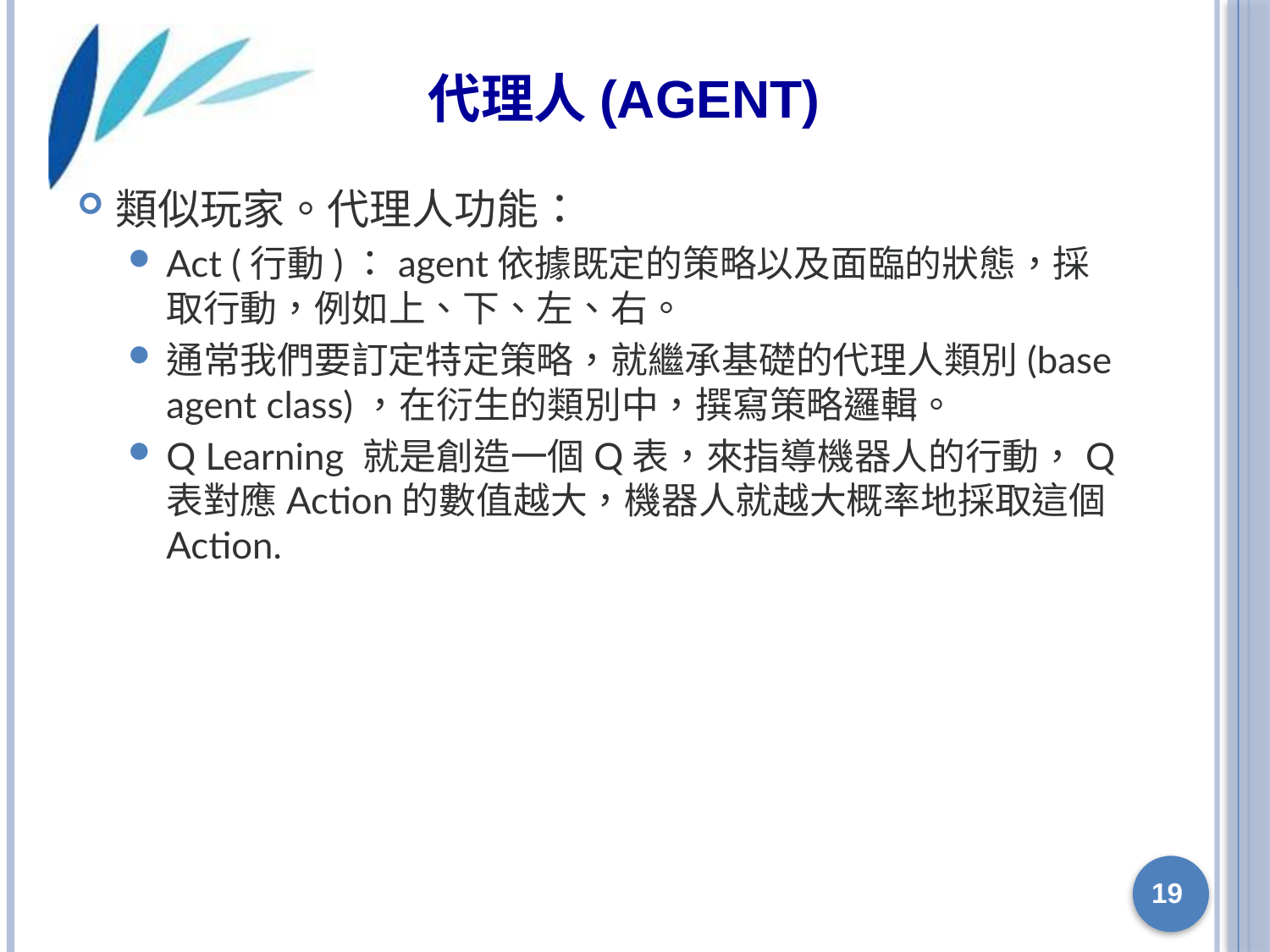

# 代理人(Agent)
類似玩家。代理人功能：
Act (行動)：agent依據既定的策略以及面臨的狀態，採取行動，例如上、下、左、右。
通常我們要訂定特定策略，就繼承基礎的代理人類別(base agent class)，在衍生的類別中，撰寫策略邏輯。
Q Learning 就是創造一個Q表，來指導機器人的行動，Q表對應Action的數值越大，機器人就越大概率地採取這個Action.

19